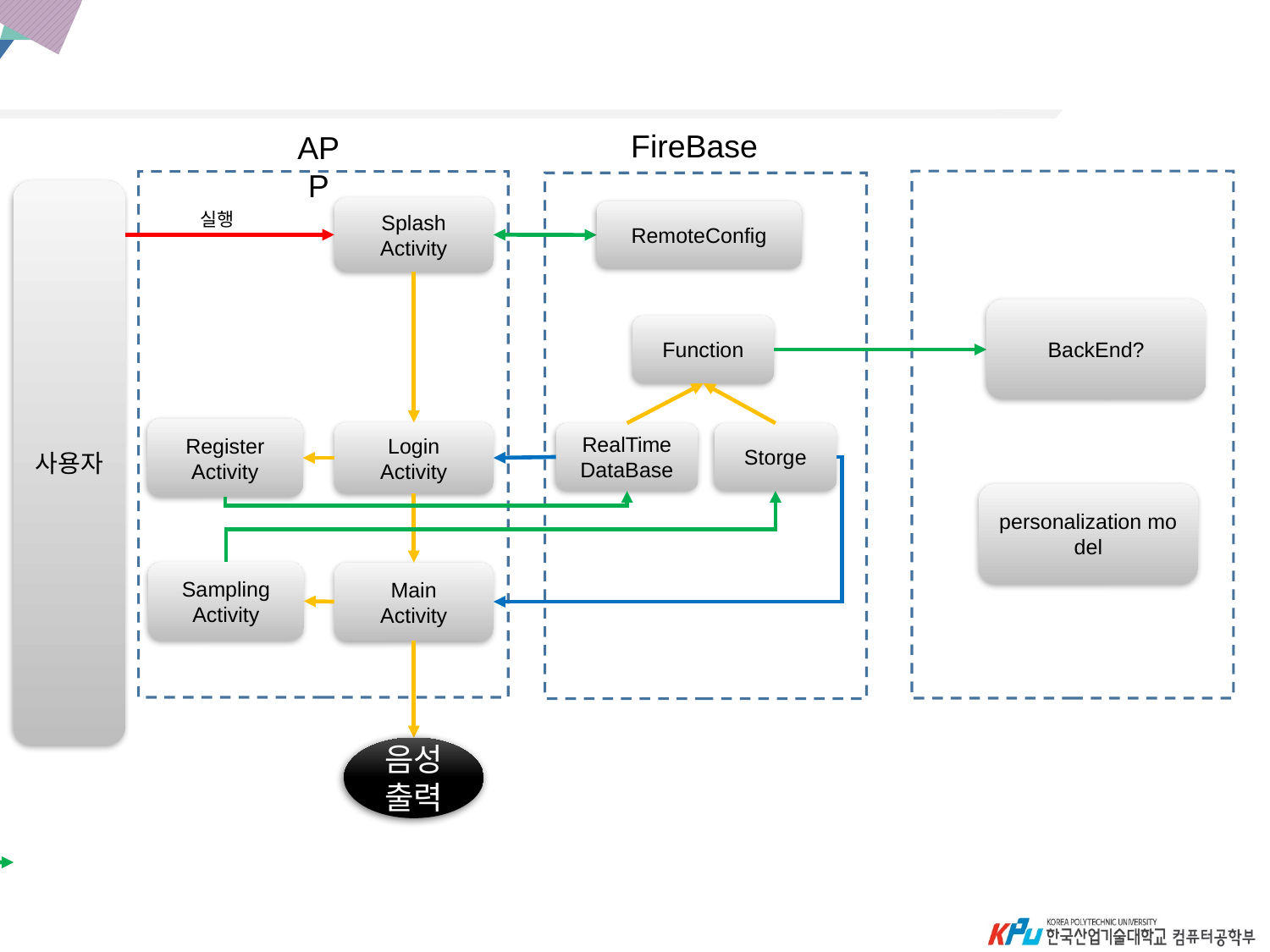

FireBase
APP

Splash
Activity
Register
Activity
Login
Activity
Sampling
Activity
Main
Activity
음성
출력

사용자
RemoteConfig
실행
개인 모델로 교체
BackEnd?
Function
모델 갱신
읽기용 텍스트 출력
Storge
RealTime
DataBase
personalization model
음성
학습 버튼 클릭
모델 학습